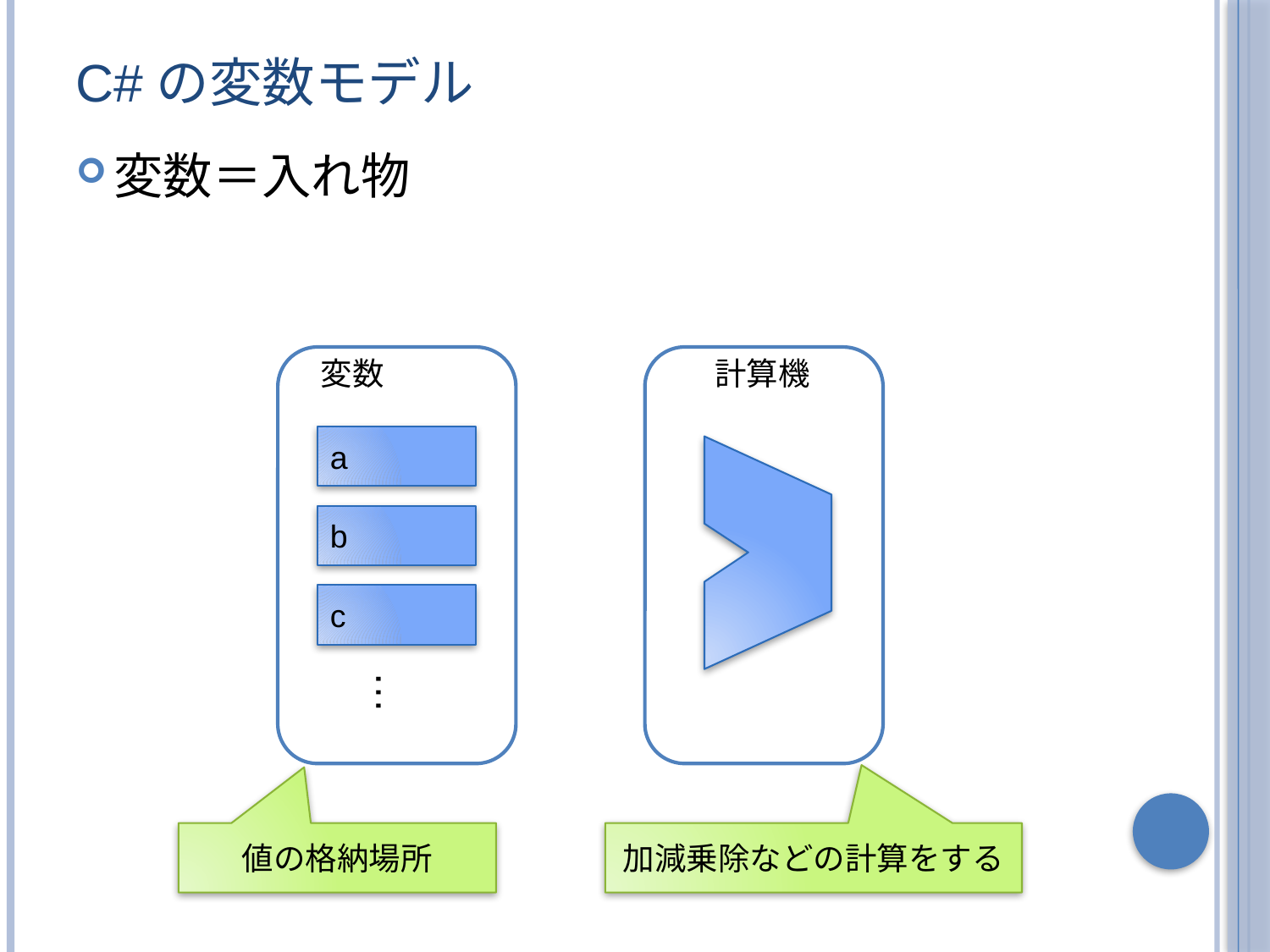

# C#の変数モデル
変数＝入れ物

変数

計算機
a

b
c
…
値の格納場所
加減乗除などの計算をする